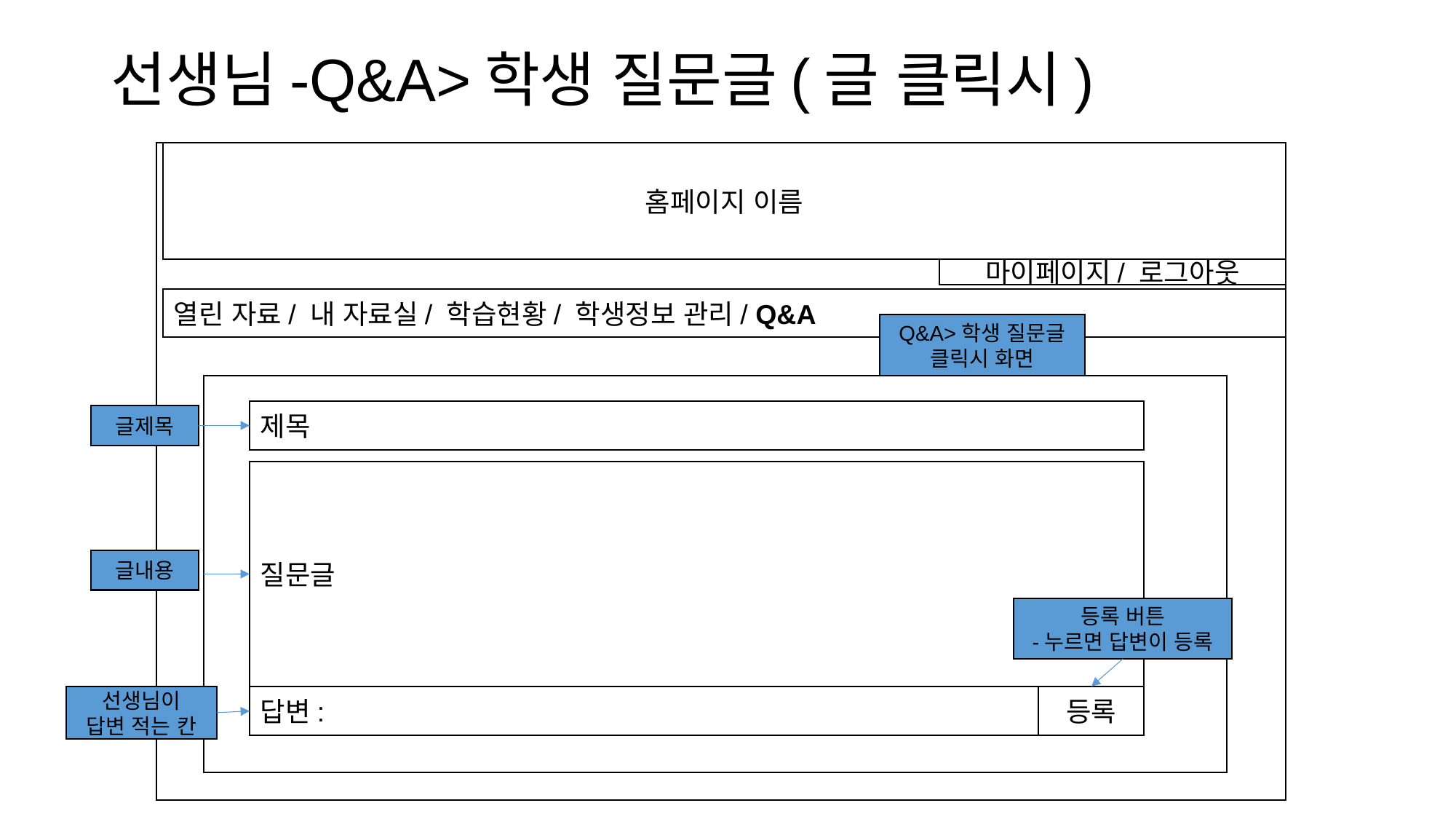

# 선생님-Q&A>학생 질문글(글 클릭시)

홈페이지 이름
마이페이지/ 로그아웃
열린 자료/ 내 자료실/ 학습현황/ 학생정보 관리/ Q&A
Q&A>학생 질문글
클릭시 화면

제목
글제목
질문글
글내용
등록 버튼
-누르면 답변이 등록
선생님이
답변 적는 칸
답변:
등록